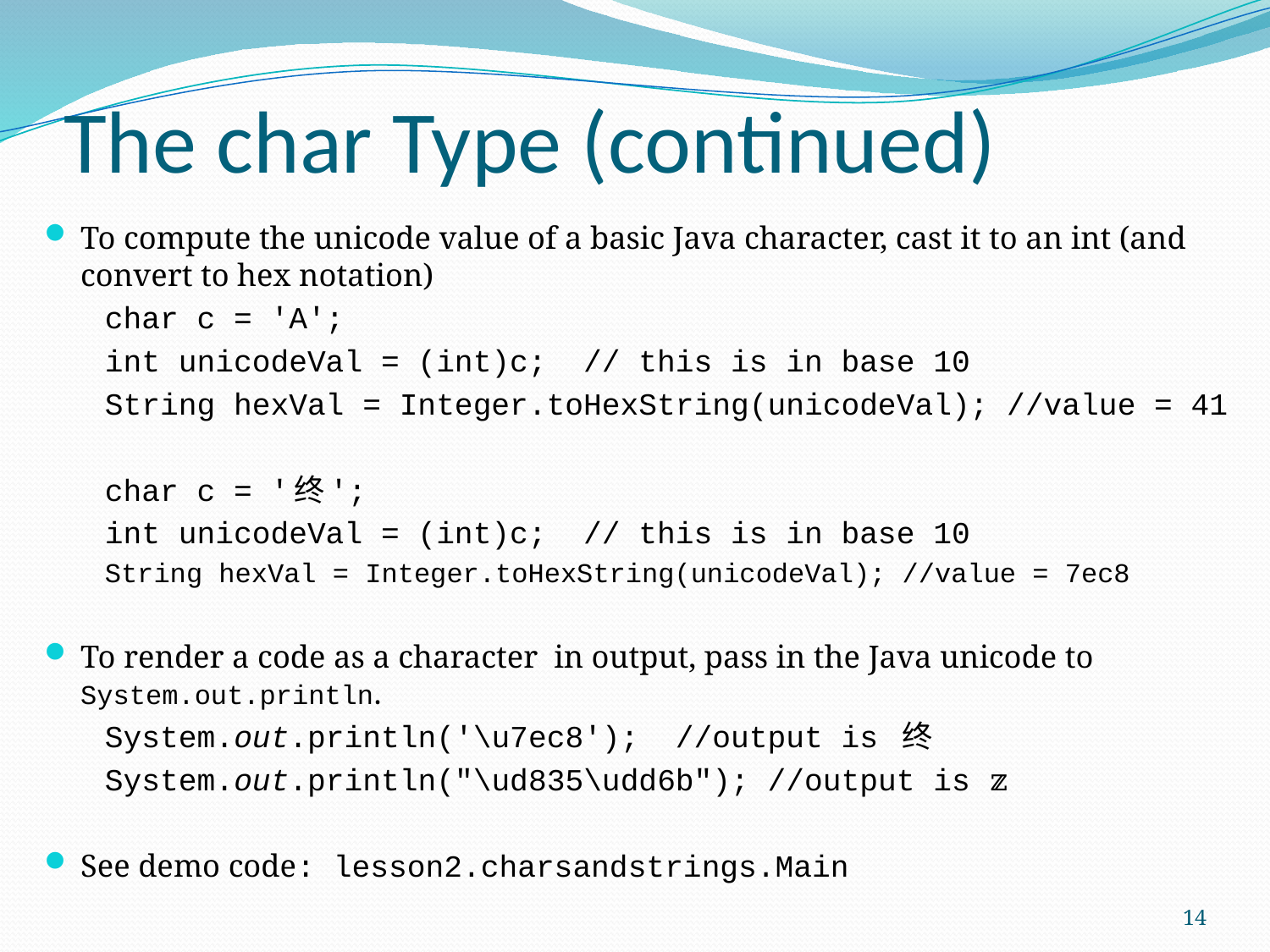

# The char Type (continued)

To compute the unicode value of a basic Java character, cast it to an int (and convert to hex notation)
char c = 'A';
int unicodeVal = (int)c;  // this is in base 10
String hexVal = Integer.toHexString(unicodeVal); //value = 41

char c = '终';
int unicodeVal = (int)c;  // this is in base 10
String hexVal = Integer.toHexString(unicodeVal); //value = 7ec8

To render a code as a character  in output, pass in the Java unicode to System.out.println.
System.out.println('\u7ec8');  //output is 终
System.out.println("\ud835\udd6b"); //output is 𝕫

See demo code: lesson2.charsandstrings.Main

14